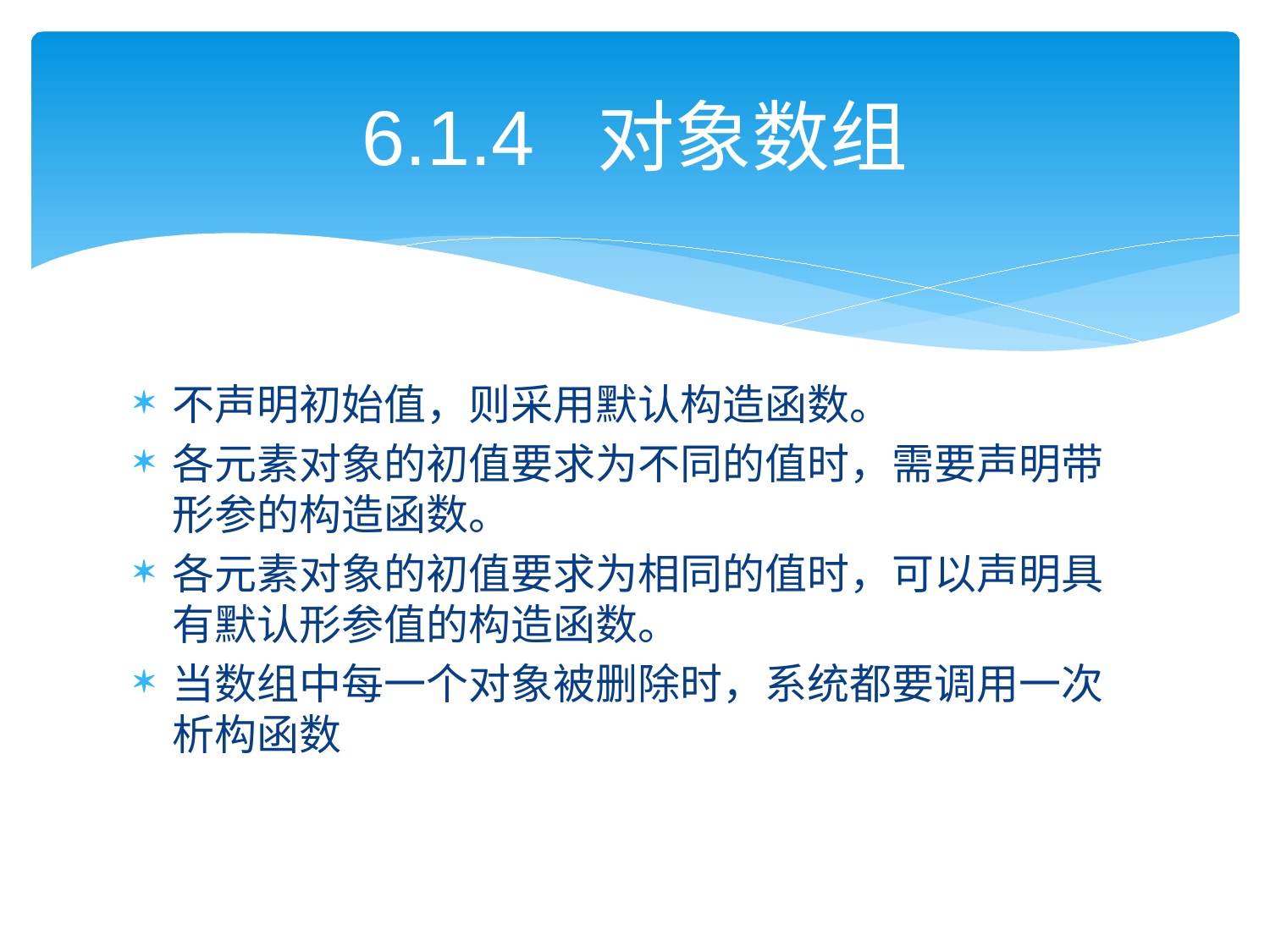

# 6.1.4  对象数组
不声明初始值，则采用默认构造函数。
各元素对象的初值要求为不同的值时，需要声明带形参的构造函数。
各元素对象的初值要求为相同的值时，可以声明具有默认形参值的构造函数。
当数组中每一个对象被删除时，系统都要调用一次析构函数